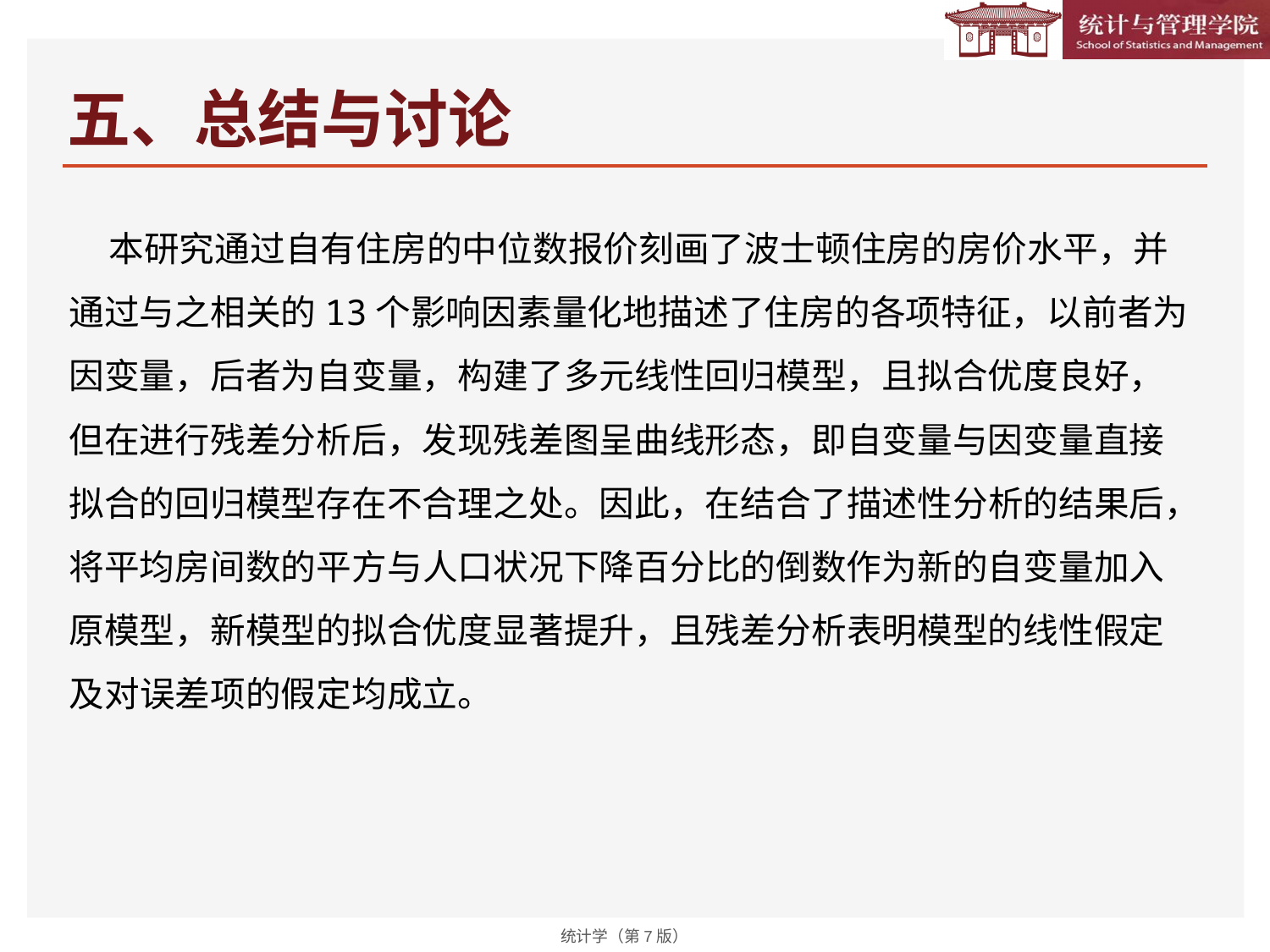

# 五、总结与讨论
    本研究通过自有住房的中位数报价刻画了波士顿住房的房价水平，并通过与之相关的13个影响因素量化地描述了住房的各项特征，以前者为因变量，后者为自变量，构建了多元线性回归模型，且拟合优度良好，但在进行残差分析后，发现残差图呈曲线形态，即自变量与因变量直接拟合的回归模型存在不合理之处。因此，在结合了描述性分析的结果后，将平均房间数的平方与人口状况下降百分比的倒数作为新的自变量加入原模型，新模型的拟合优度显著提升，且残差分析表明模型的线性假定及对误差项的假定均成立。
统计学（第7版）